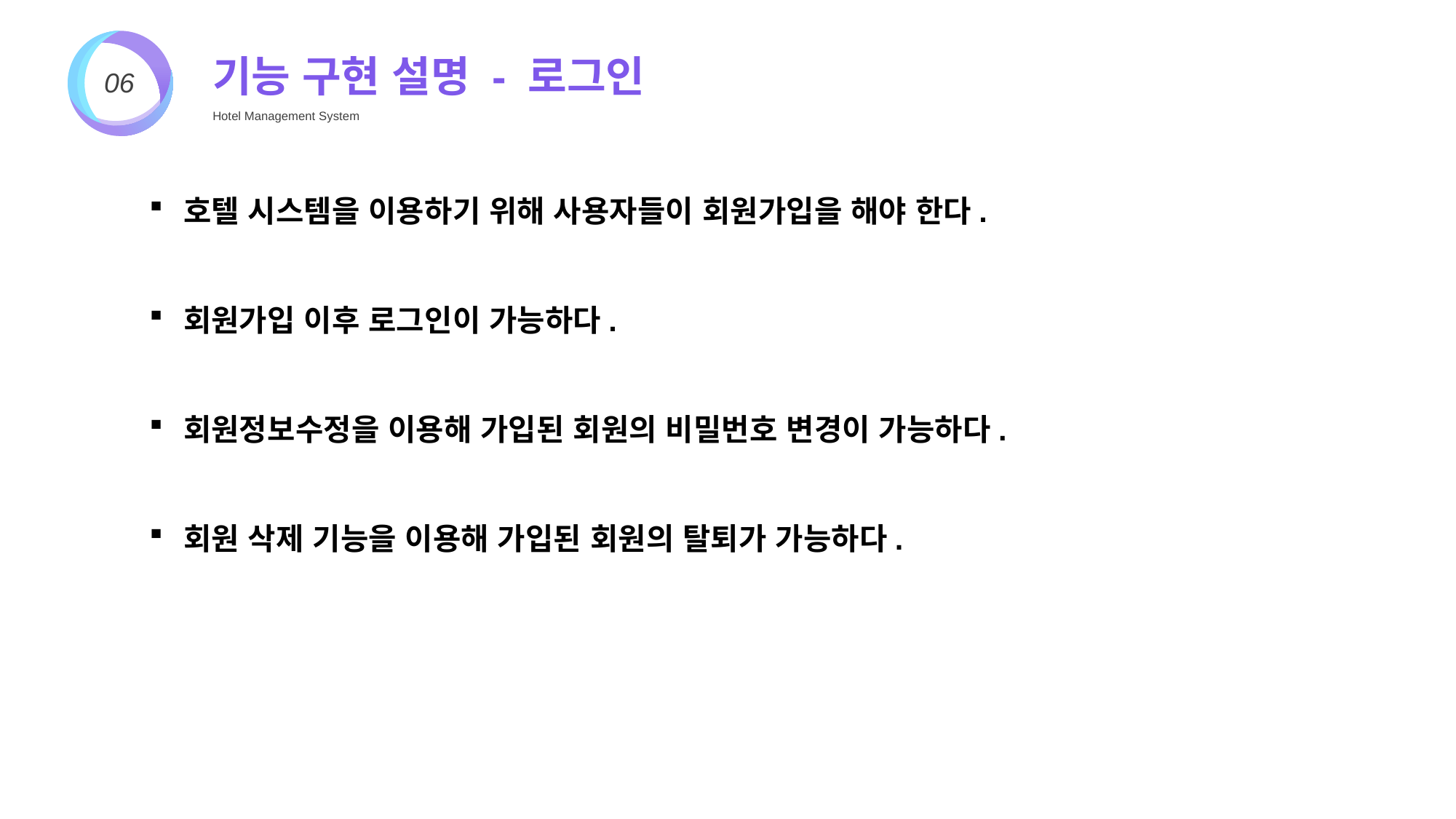

기능 구현 설명 - 로그인
Hotel Management System
06
호텔 시스템을 이용하기 위해 사용자들이 회원가입을 해야 한다.

회원가입 이후 로그인이 가능하다.

회원정보수정을 이용해 가입된 회원의 비밀번호 변경이 가능하다.

회원 삭제 기능을 이용해 가입된 회원의 탈퇴가 가능하다.